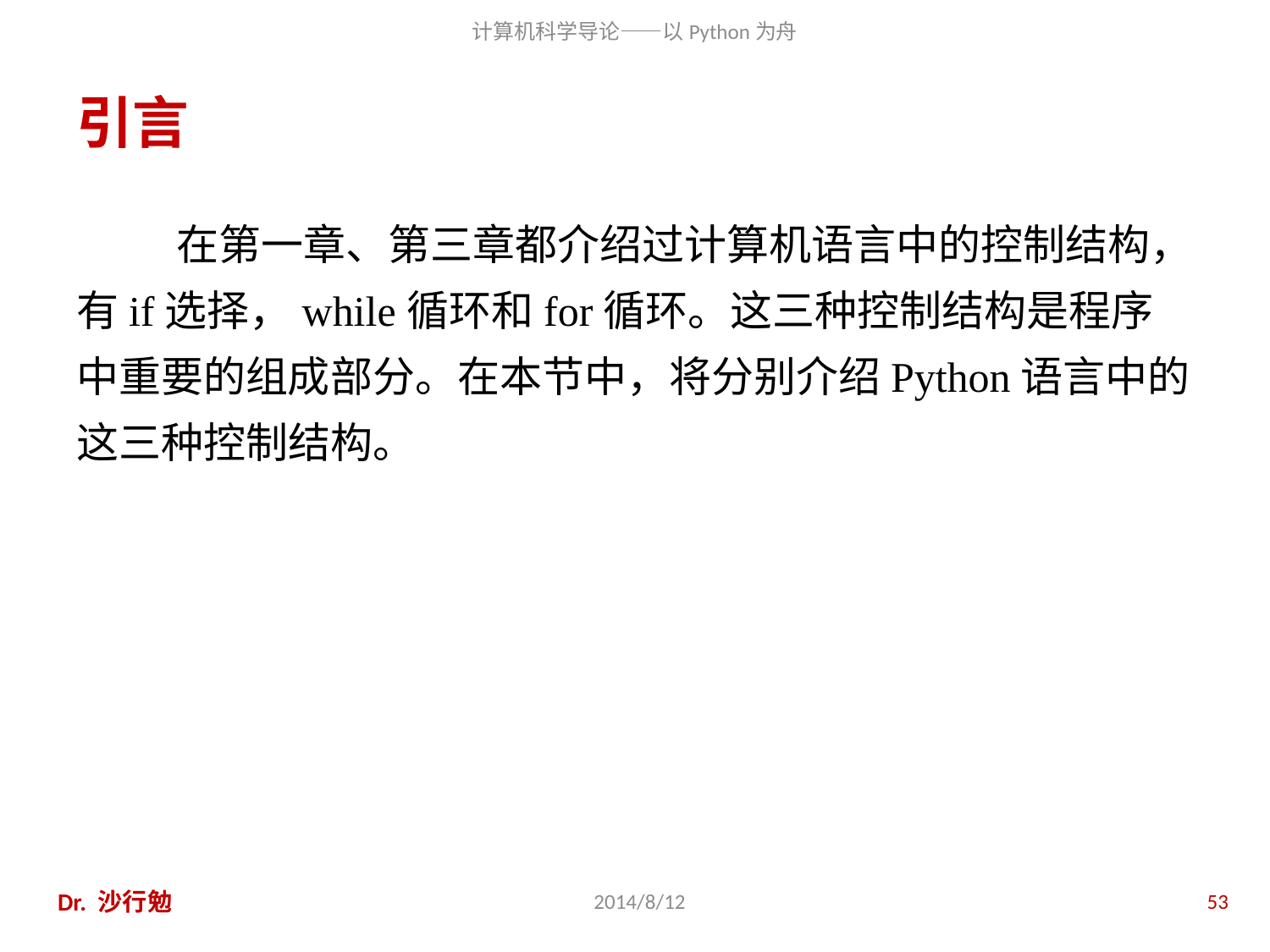

# 引言
在第一章、第三章都介绍过计算机语言中的控制结构，有if选择，while循环和for循环。这三种控制结构是程序中重要的组成部分。在本节中，将分别介绍Python语言中的这三种控制结构。
Dr. 沙行勉
2014/8/12
53